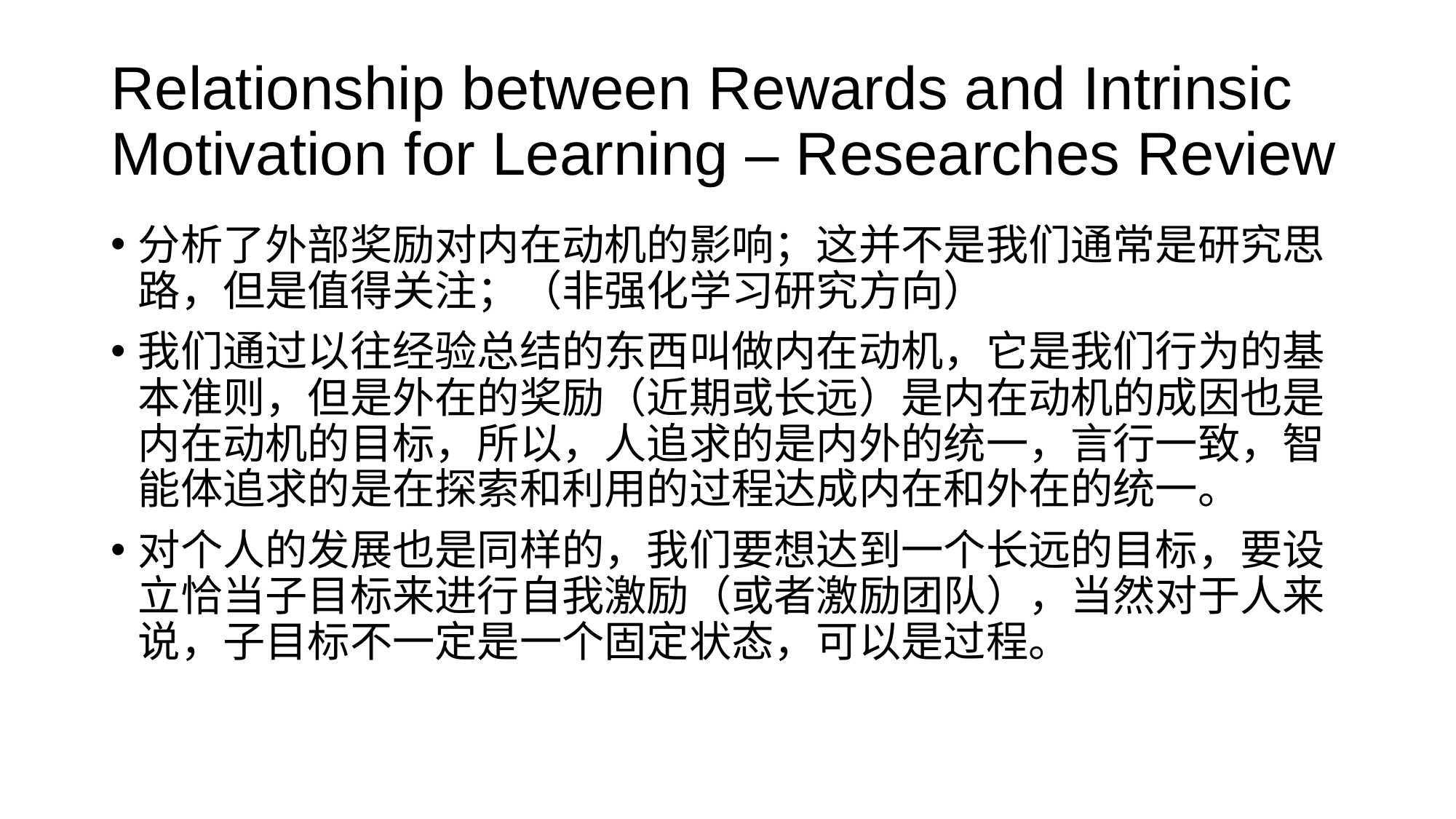

# Relationship between Rewards and Intrinsic Motivation for Learning – Researches Review
分析了外部奖励对内在动机的影响；这并不是我们通常是研究思路，但是值得关注；（非强化学习研究方向）
我们通过以往经验总结的东西叫做内在动机，它是我们行为的基本准则，但是外在的奖励（近期或长远）是内在动机的成因也是内在动机的目标，所以，人追求的是内外的统一，言行一致，智能体追求的是在探索和利用的过程达成内在和外在的统一。
对个人的发展也是同样的，我们要想达到一个长远的目标，要设立恰当子目标来进行自我激励（或者激励团队），当然对于人来说，子目标不一定是一个固定状态，可以是过程。